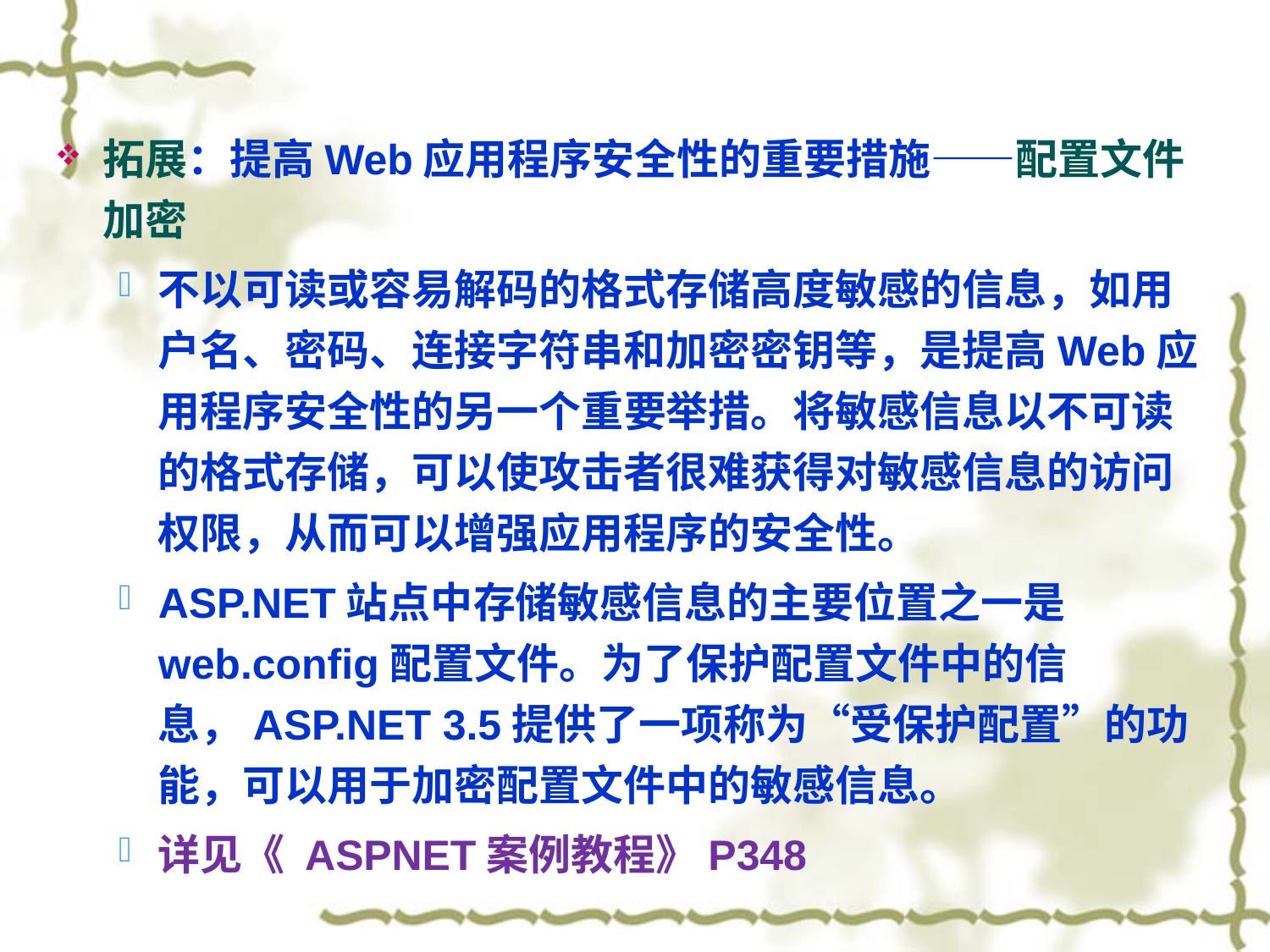

拓展：提高Web应用程序安全性的重要措施——配置文件加密
不以可读或容易解码的格式存储高度敏感的信息，如用户名、密码、连接字符串和加密密钥等，是提高Web应用程序安全性的另一个重要举措。将敏感信息以不可读的格式存储，可以使攻击者很难获得对敏感信息的访问权限，从而可以增强应用程序的安全性。
ASP.NET站点中存储敏感信息的主要位置之一是web.config配置文件。为了保护配置文件中的信息，ASP.NET 3.5提供了一项称为“受保护配置”的功能，可以用于加密配置文件中的敏感信息。
详见《 ASPNET案例教程》P348